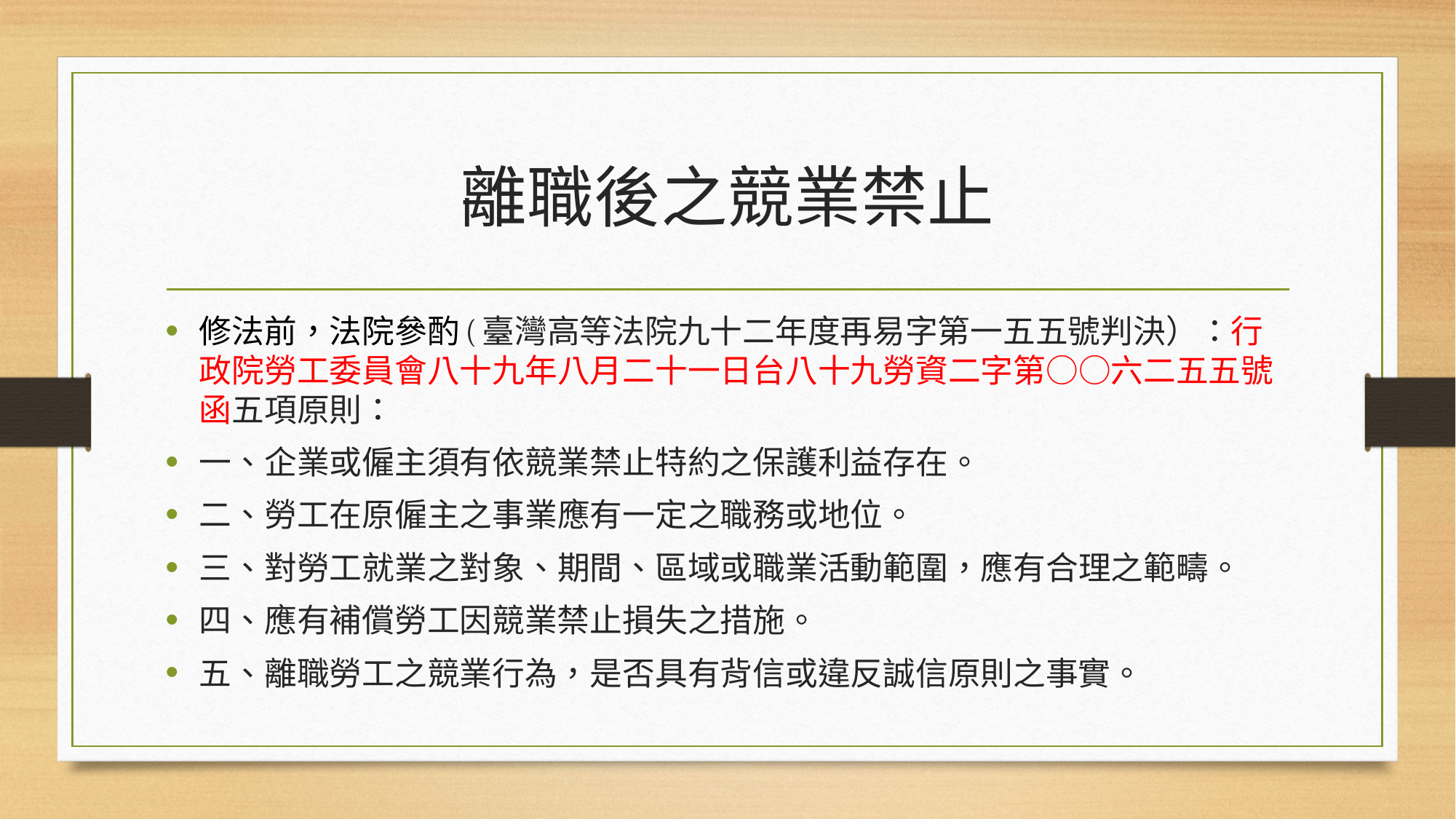

# 離職後之競業禁止
修法前，法院參酌(臺灣高等法院九十二年度再易字第一五五號判決）：行政院勞工委員會八十九年八月二十一日台八十九勞資二字第○○六二五五號函五項原則：
一、企業或僱主須有依競業禁止特約之保護利益存在。
二、勞工在原僱主之事業應有一定之職務或地位。
三、對勞工就業之對象、期間、區域或職業活動範圍，應有合理之範疇。
四、應有補償勞工因競業禁止損失之措施。
五、離職勞工之競業行為，是否具有背信或違反誠信原則之事實。